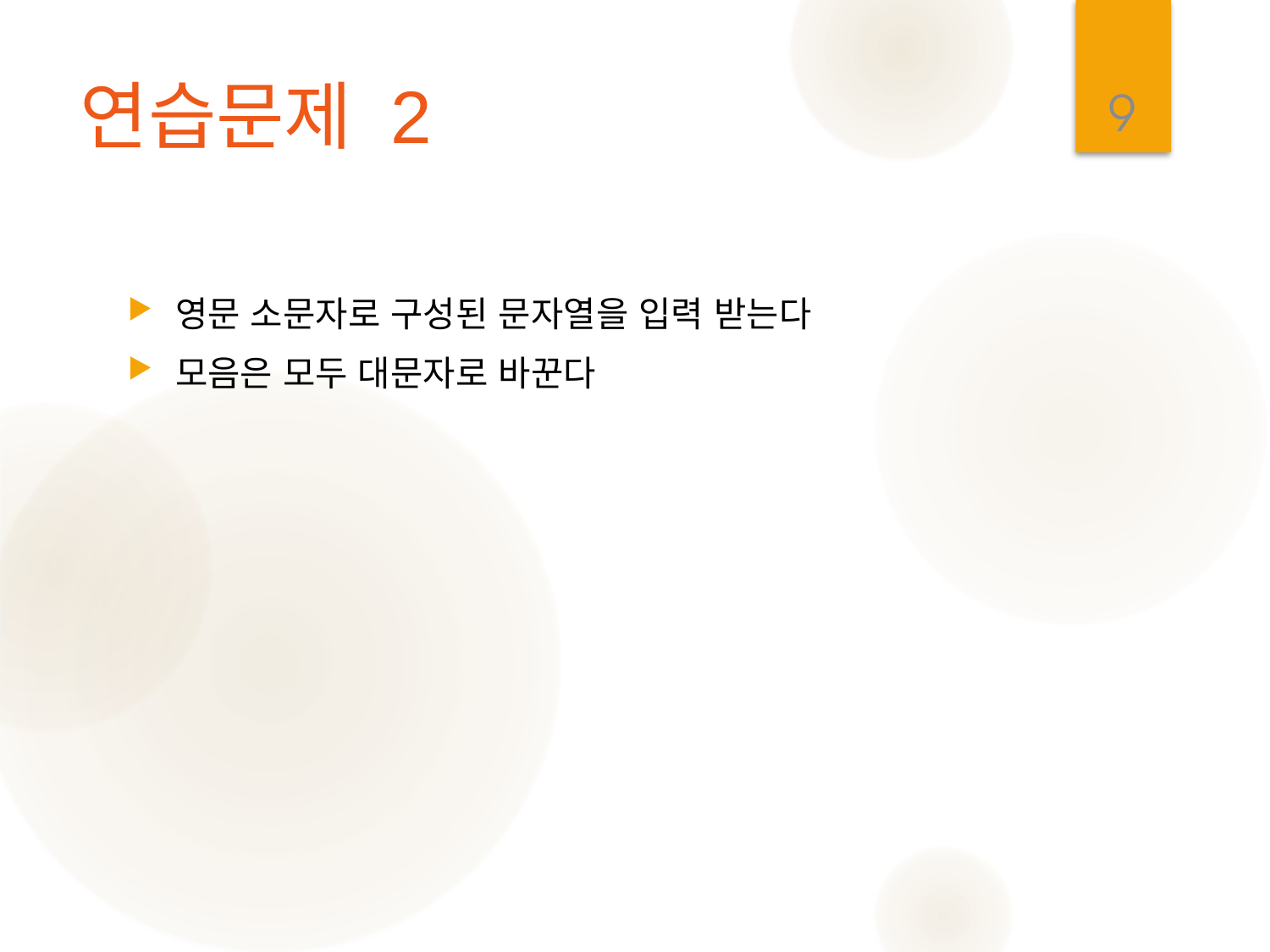

9
# 연습문제 2
영문 소문자로 구성된 문자열을 입력 받는다
모음은 모두 대문자로 바꾼다